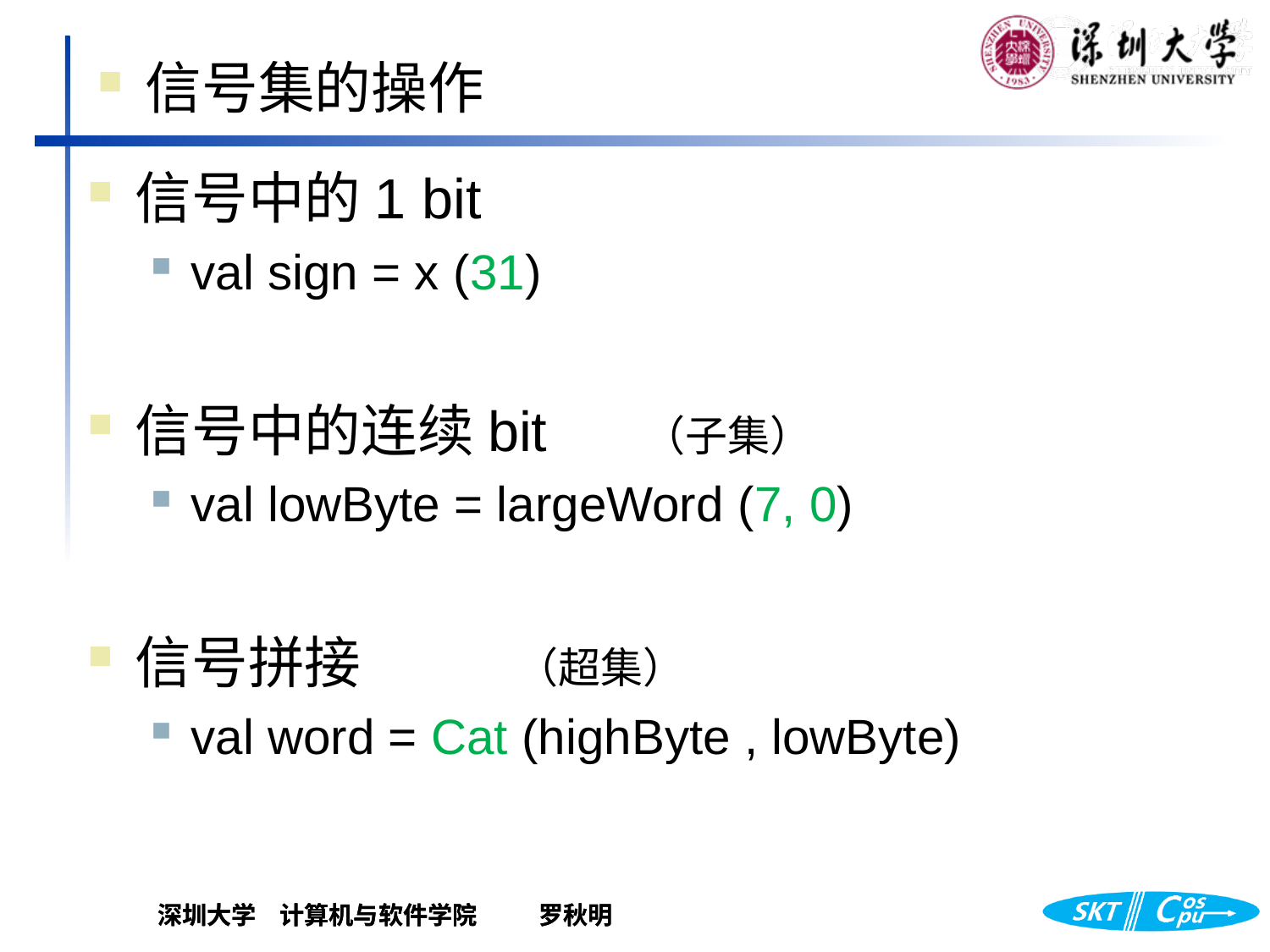

信号集的操作
信号中的1 bit
val sign = x (31)

信号中的连续bit	（子集）
val lowByte = largeWord (7, 0)

信号拼接		（超集）
val word = Cat (highByte , lowByte)